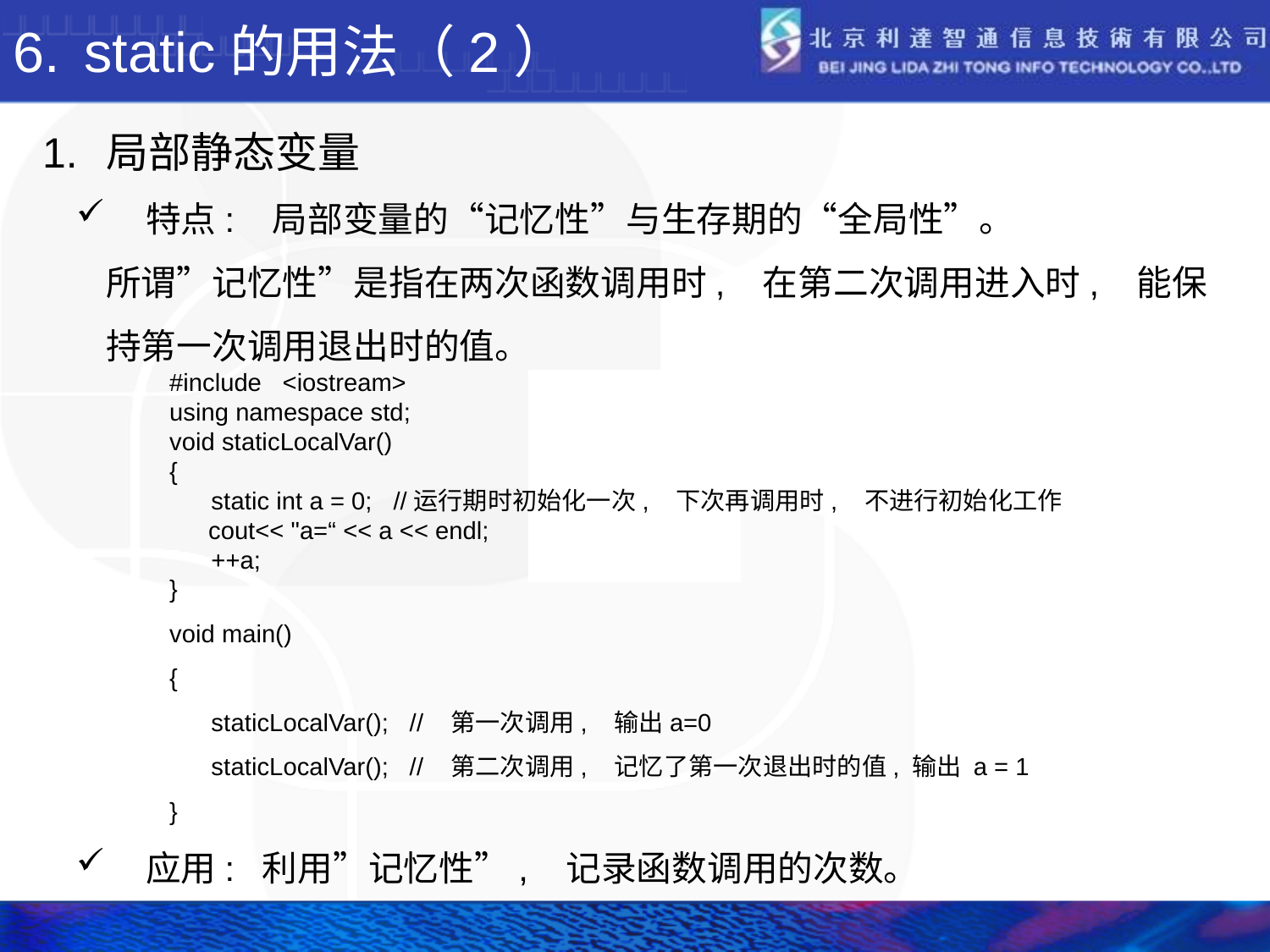

# static的用法（2）
局部静态变量
    特点:   局部变量的“记忆性”与生存期的“全局性”。
所谓”记忆性”是指在两次函数调用时,   在第二次调用进入时,   能保持第一次调用退出时的值。
	#include   <iostream>
	using namespace std;    
	void staticLocalVar()   
	{   
    	      static int a = 0;   //运行期时初始化一次,   下次再调用时,   不进行初始化工作   
    	      cout<< "a=“ << a << endl;   
    	      ++a;   
	}
	void main()
  	{   
	      staticLocalVar();   //   第一次调用,   输出a=0   
	      staticLocalVar();   //   第二次调用,   记忆了第一次退出时的值, 输出 a = 1
	}
    应用:  利用”记忆性”,   记录函数调用的次数。